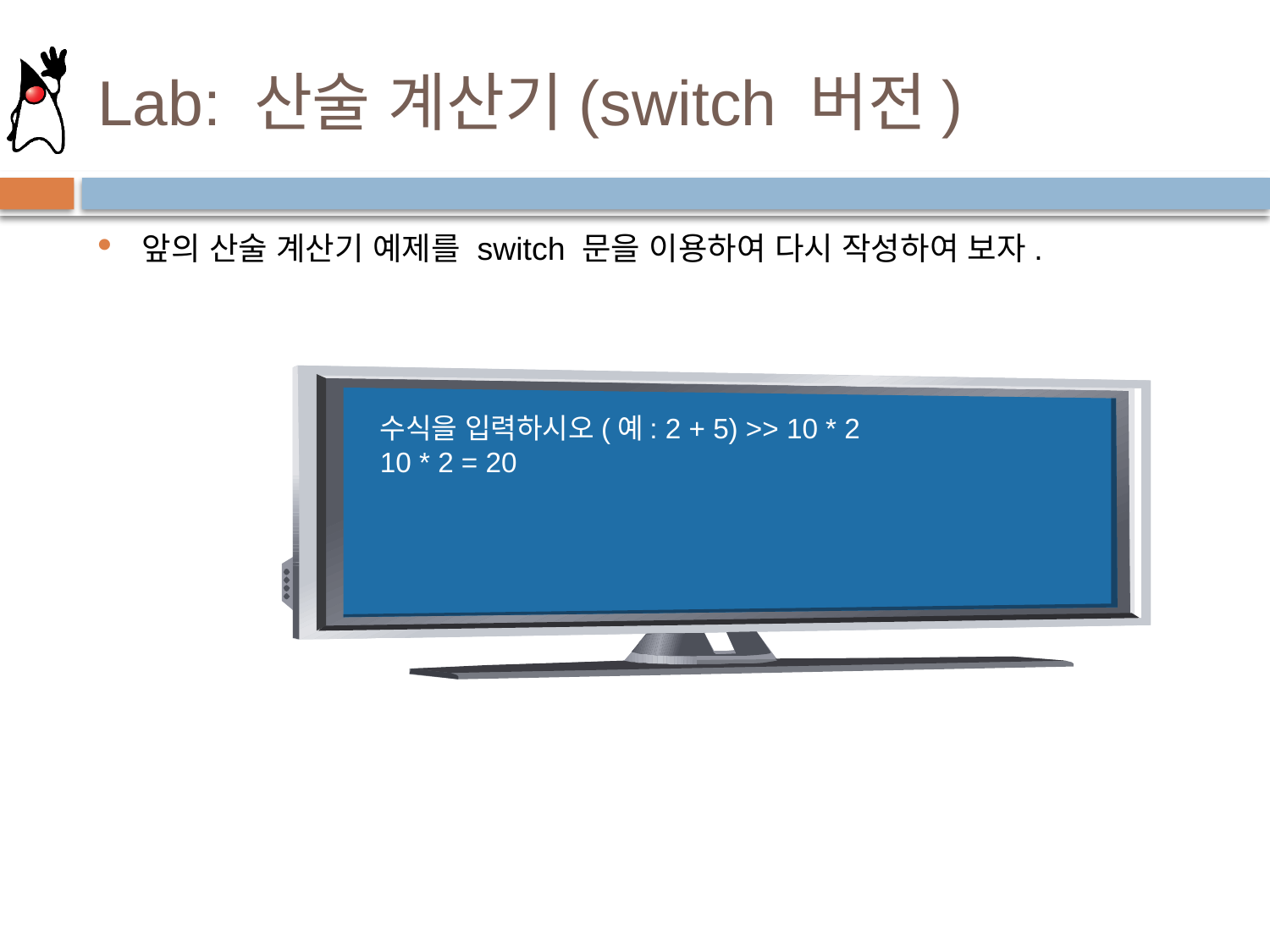

# Lab: 산술 계산기(switch 버전)
앞의 산술 계산기 예제를 switch 문을 이용하여 다시 작성하여 보자.

수식을 입력하시오(예: 2 + 5) >> 10 * 2
10 * 2 = 20